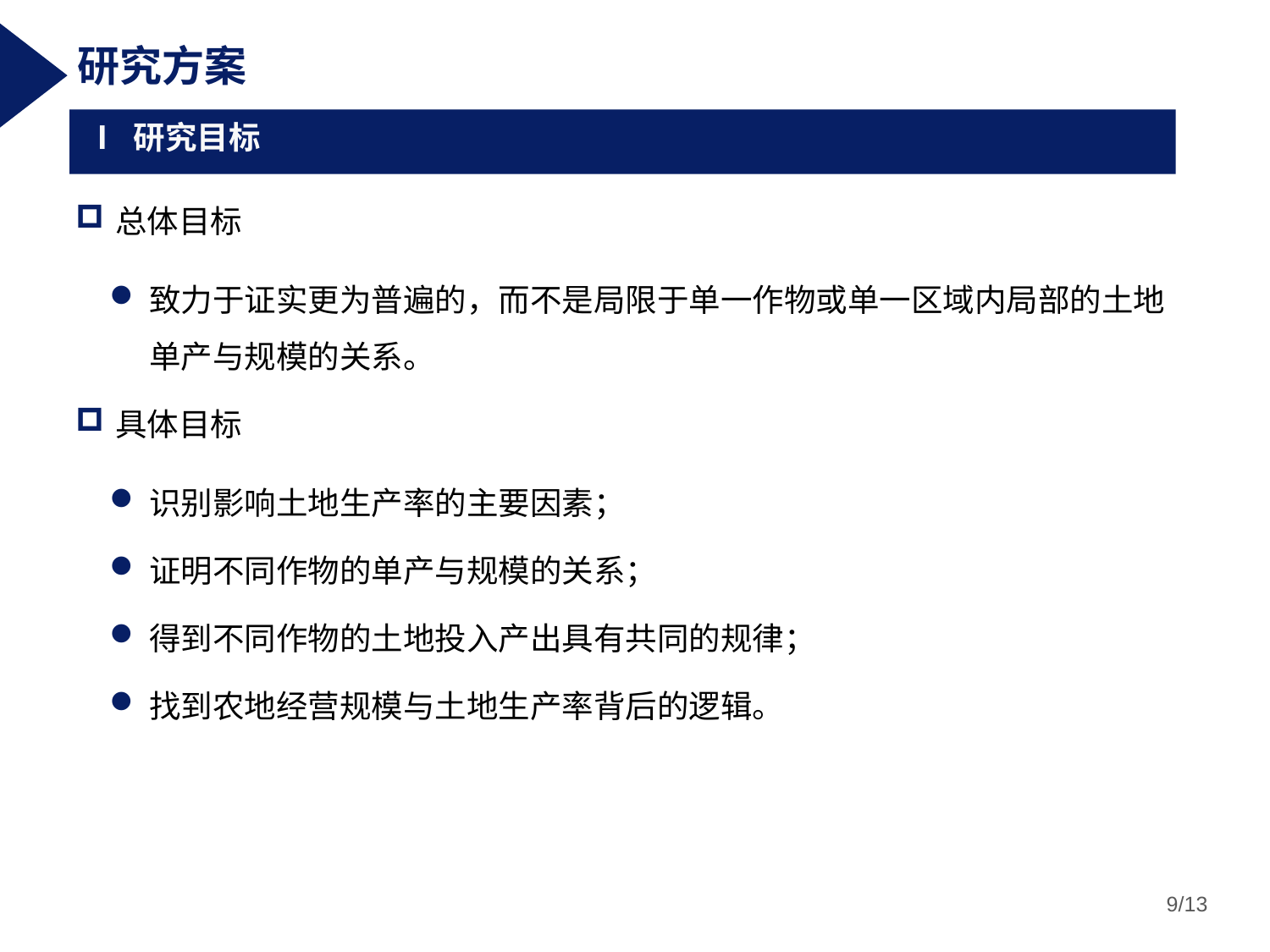

研究方案

Ⅰ 研究目标
总体目标
致力于证实更为普遍的，而不是局限于单一作物或单一区域内局部的土地单产与规模的关系。
具体目标
识别影响土地生产率的主要因素；
证明不同作物的单产与规模的关系；
得到不同作物的土地投入产出具有共同的规律；
找到农地经营规模与土地生产率背后的逻辑。